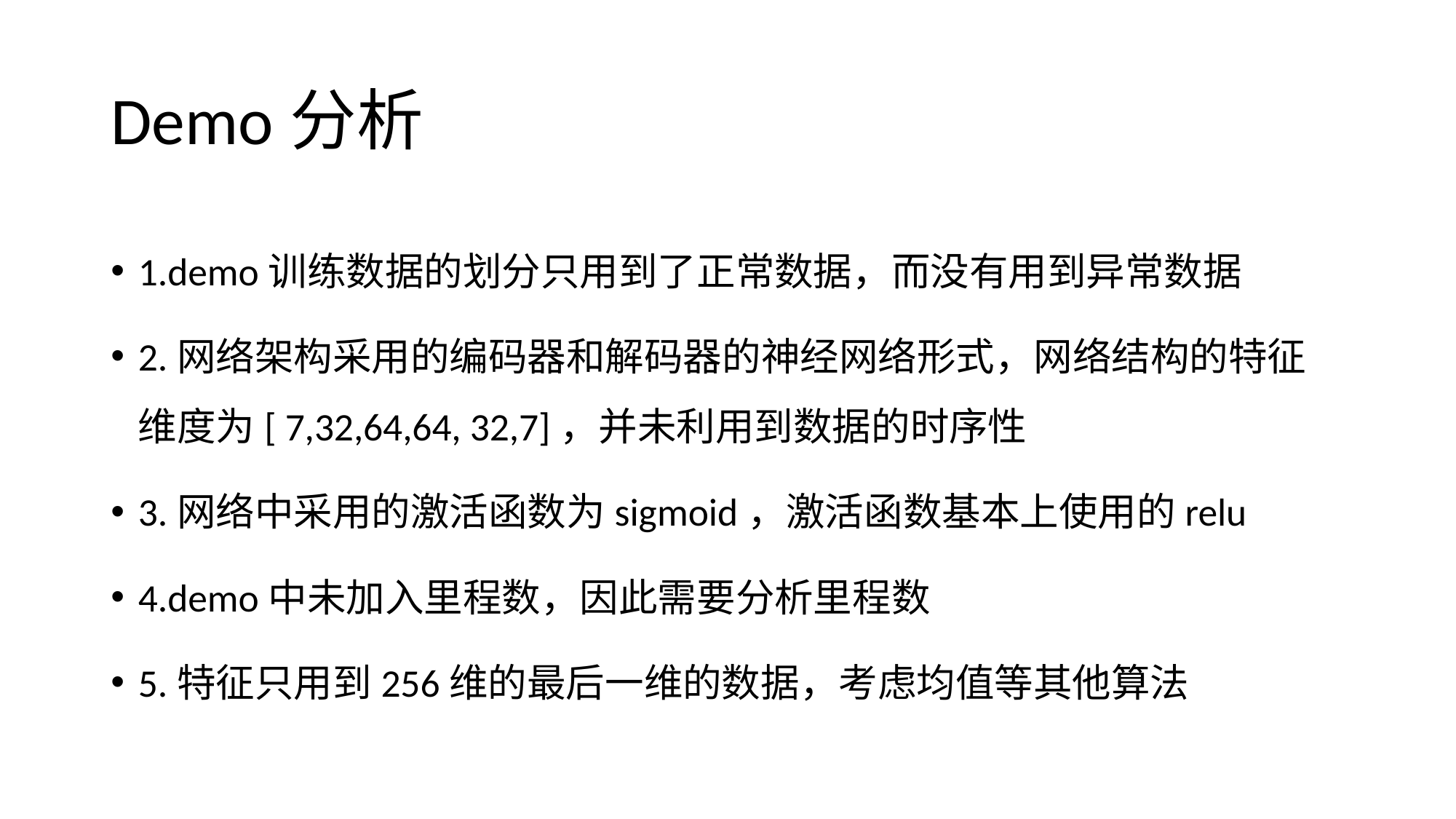

# Demo分析
1.demo训练数据的划分只用到了正常数据，而没有用到异常数据
2.网络架构采用的编码器和解码器的神经网络形式，网络结构的特征维度为[ 7,32,64,64, 32,7]，并未利用到数据的时序性
3.网络中采用的激活函数为sigmoid，激活函数基本上使用的relu
4.demo中未加入里程数，因此需要分析里程数
5.特征只用到256维的最后一维的数据，考虑均值等其他算法